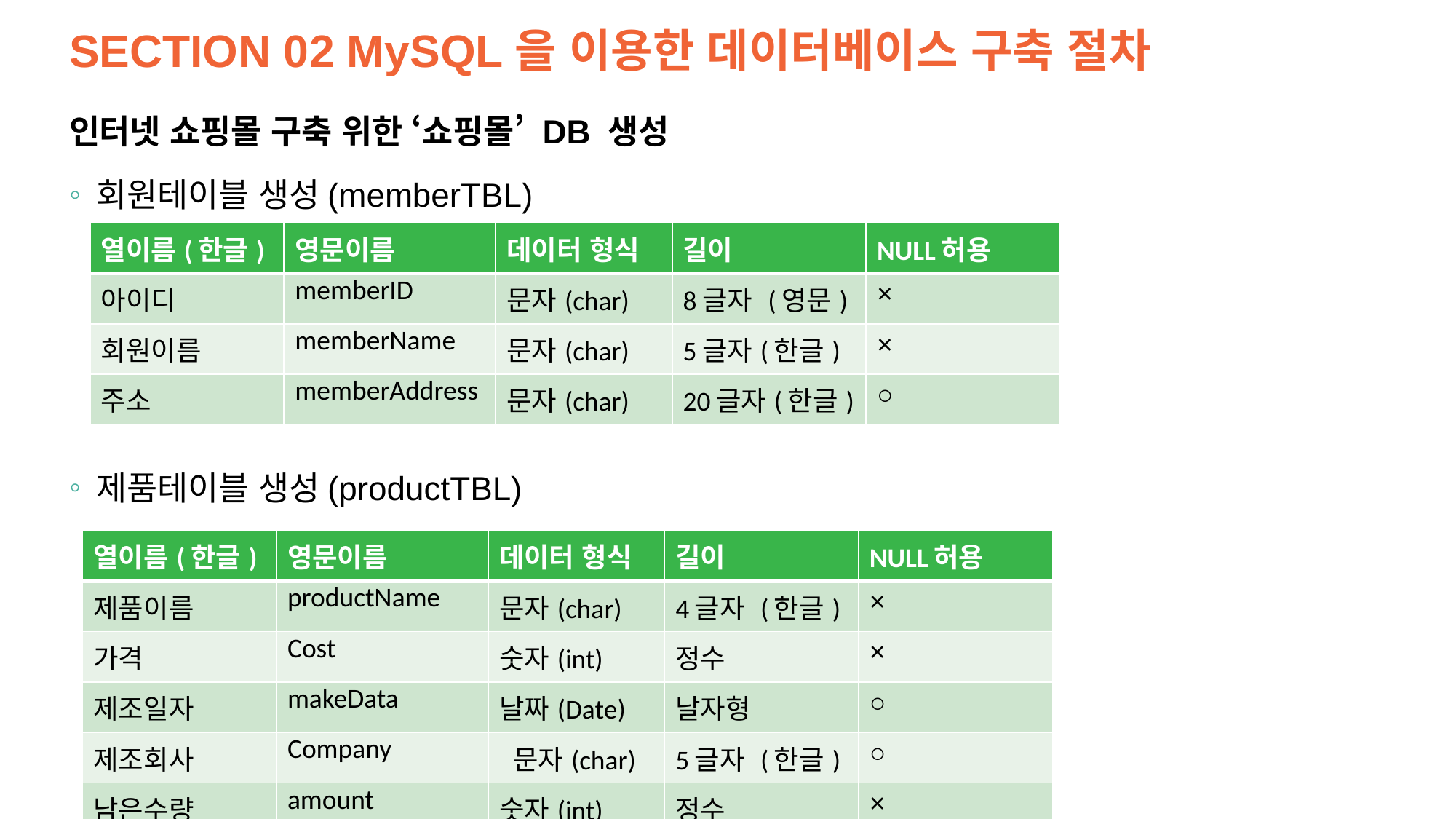

# SECTION 02 MySQL을 이용한 데이터베이스 구축 절차
인터넷 쇼핑몰 구축 위한 ‘쇼핑몰’ DB 생성
회원테이블 생성(memberTBL)

제품테이블 생성(productTBL)
| 열이름(한글) | 영문이름 | 데이터 형식 | 길이 | NULL허용 |
| --- | --- | --- | --- | --- |
| 아이디 | memberID | 문자(char) | 8글자 (영문) | × |
| 회원이름 | memberName | 문자(char) | 5글자(한글) | × |
| 주소 | memberAddress | 문자(char) | 20글자(한글) | ○ |
| 열이름(한글) | 영문이름 | 데이터 형식 | 길이 | NULL허용 |
| --- | --- | --- | --- | --- |
| 제품이름 | productName | 문자(char) | 4글자 (한글) | × |
| 가격 | Cost | 숫자(int) | 정수 | × |
| 제조일자 | makeData | 날짜(Date) | 날자형 | ○ |
| 제조회사 | Company | 문자(char) | 5글자 (한글) | ○ |
| 남은수량 | amount | 숫자(int) | 정수 | × |
13